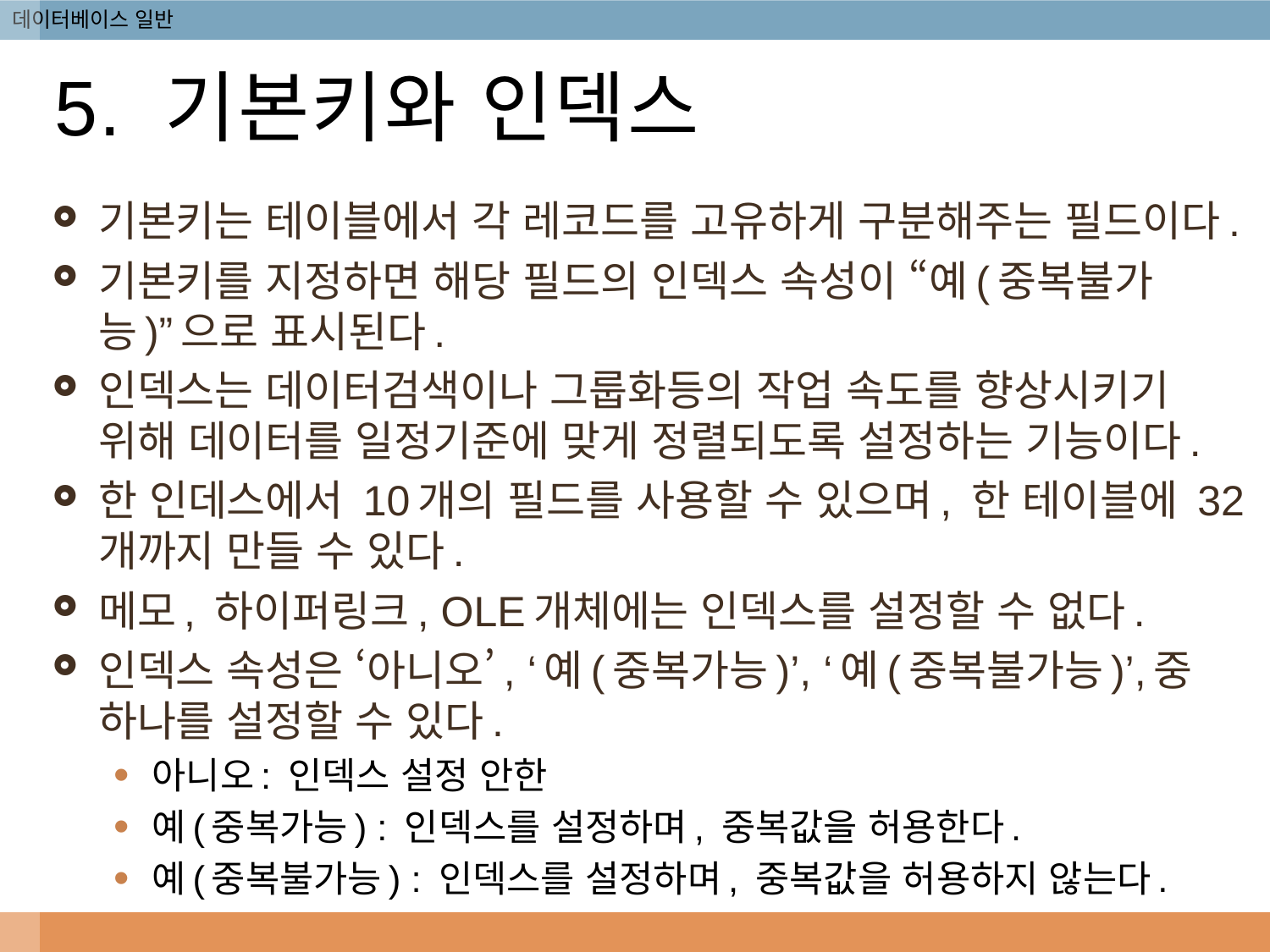

# 5. 기본키와 인덱스
기본키는 테이블에서 각 레코드를 고유하게 구분해주는 필드이다.
기본키를 지정하면 해당 필드의 인덱스 속성이 “예(중복불가능)”으로 표시된다.
인덱스는 데이터검색이나 그룹화등의 작업 속도를 향상시키기 위해 데이터를 일정기준에 맞게 정렬되도록 설정하는 기능이다.
한 인데스에서 10개의 필드를 사용할 수 있으며, 한 테이블에 32개까지 만들 수 있다.
메모, 하이퍼링크, OLE개체에는 인덱스를 설정할 수 없다.
인덱스 속성은 ‘아니오’, ‘예(중복가능)’, ‘예(중복불가능)’,중 하나를 설정할 수 있다.
아니오: 인덱스 설정 안한
예(중복가능) : 인덱스를 설정하며, 중복값을 허용한다.
예(중복불가능) : 인덱스를 설정하며, 중복값을 허용하지 않는다.